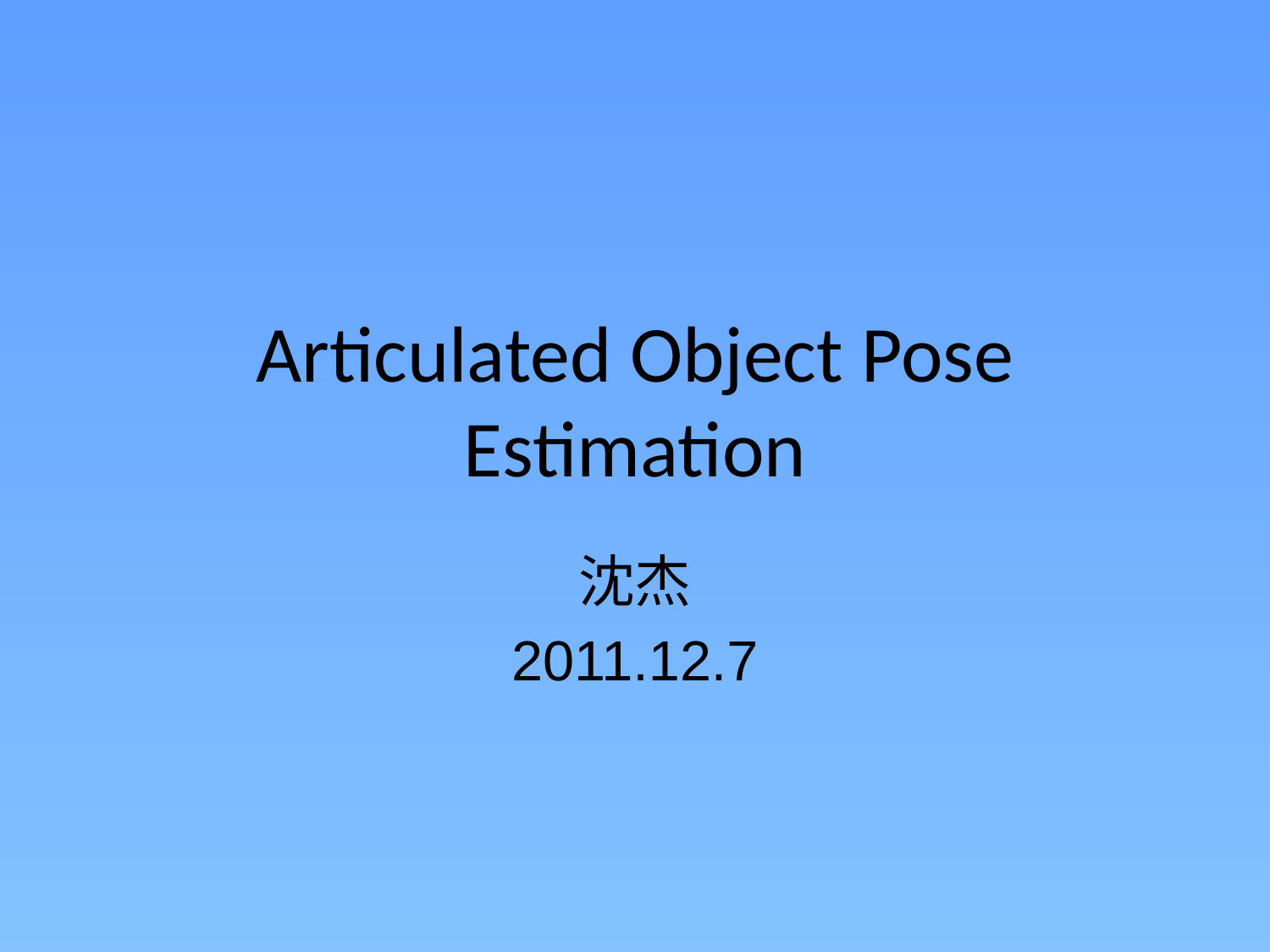

# Articulated Object Pose Estimation
沈杰
2011.12.7